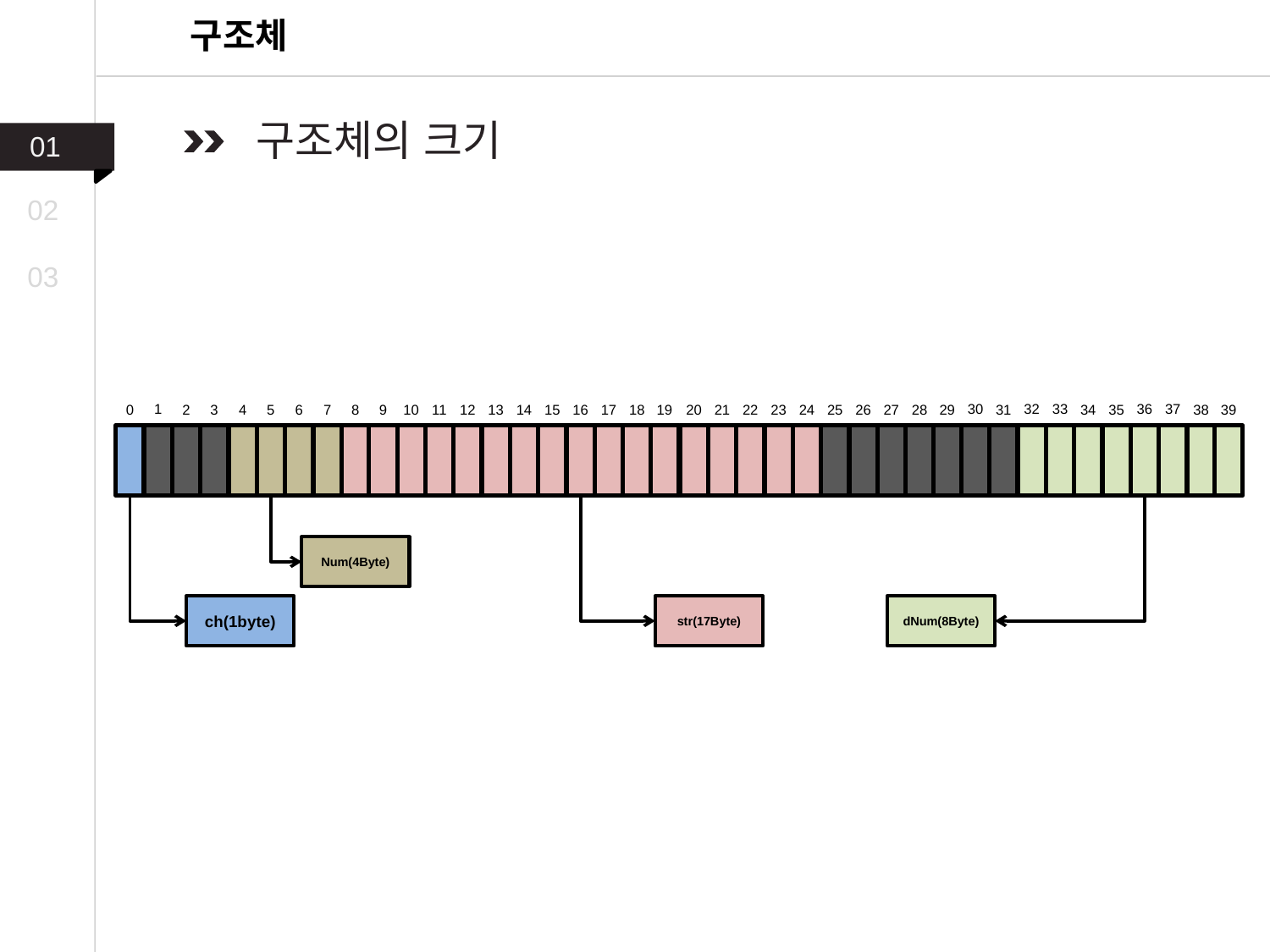

구조체
 구조체의 크기
01

02
03
1
36
37
30
32
33
25
28
0
3
4
6
7
8
9
10
11
12
13
14
15
16
17
18
19
20
21
22
23
26
27
31
34
35
24
29
38
2
5
39

Num(4Byte)
ch(1byte)
str(17Byte)
dNum(8Byte)